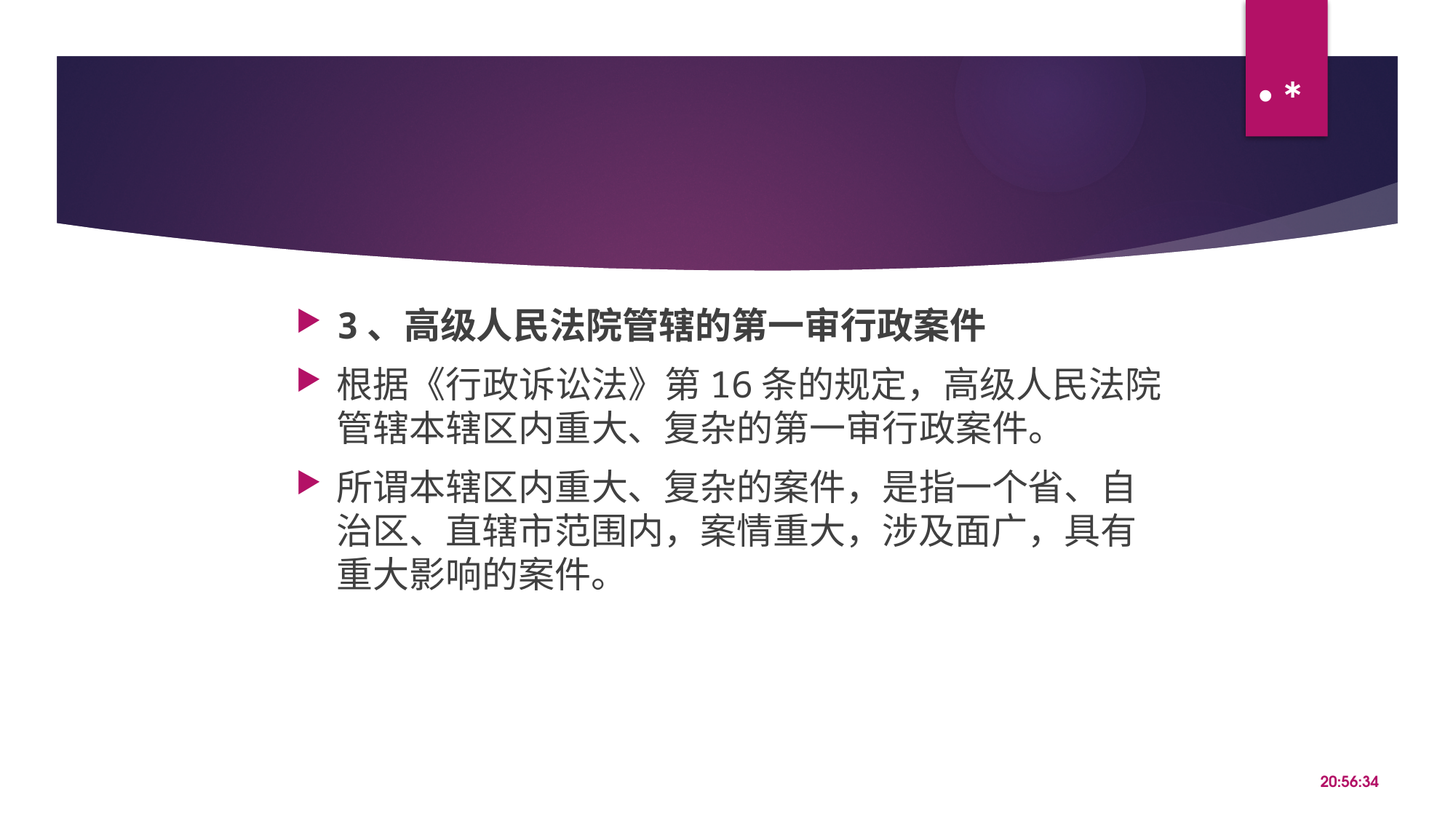

*
#
3、高级人民法院管辖的第一审行政案件
根据《行政诉讼法》第16条的规定，高级人民法院管辖本辖区内重大、复杂的第一审行政案件。
所谓本辖区内重大、复杂的案件，是指一个省、自治区、直辖市范围内，案情重大，涉及面广，具有重大影响的案件。
20:56:34